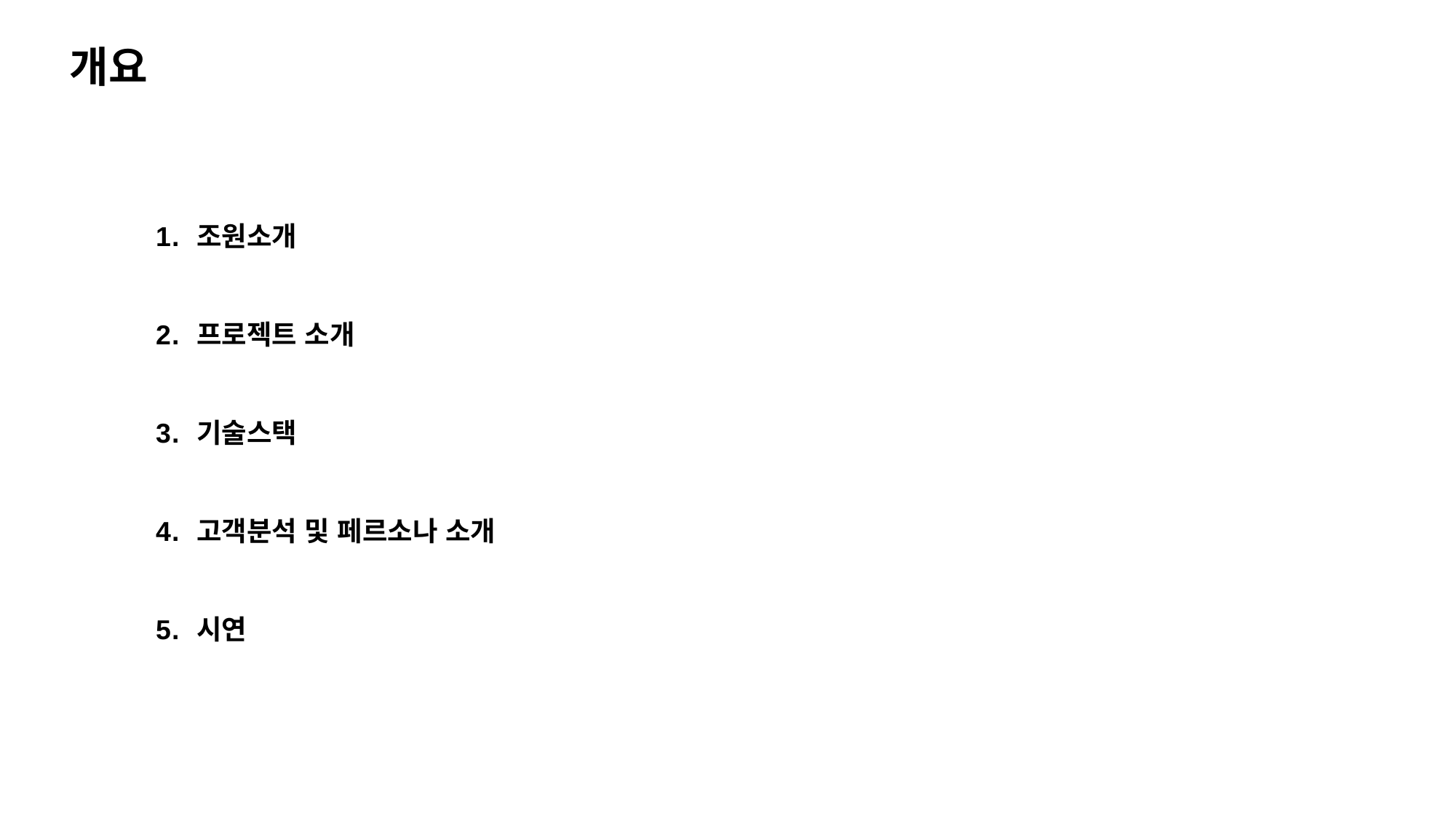

개요
조원소개
프로젝트 소개
기술스택
고객분석 및 페르소나 소개
시연